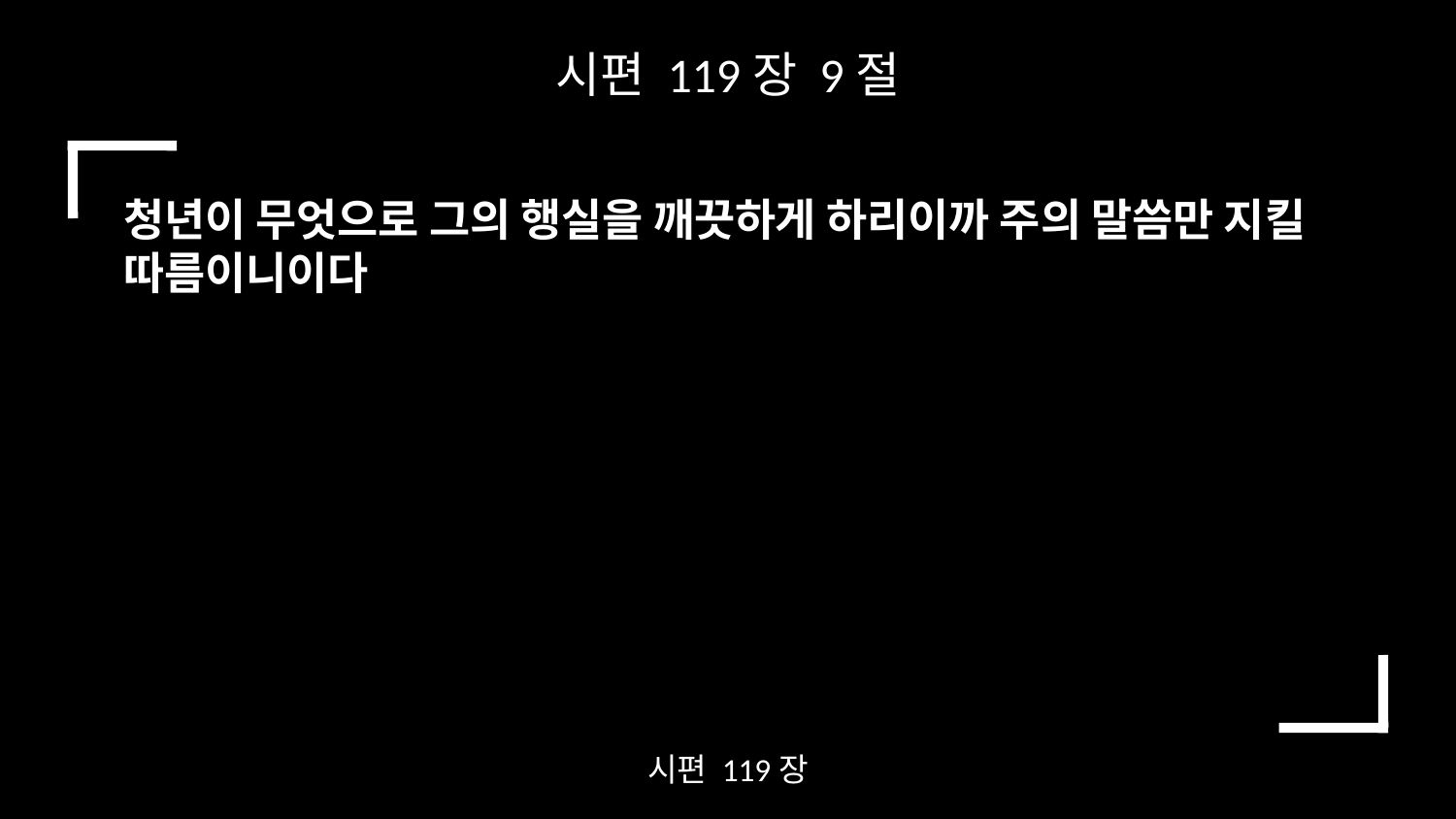

시편 119장 9절

청년이 무엇으로 그의 행실을 깨끗하게 하리이까 주의 말씀만 지킬 따름이니이다

시편 119장